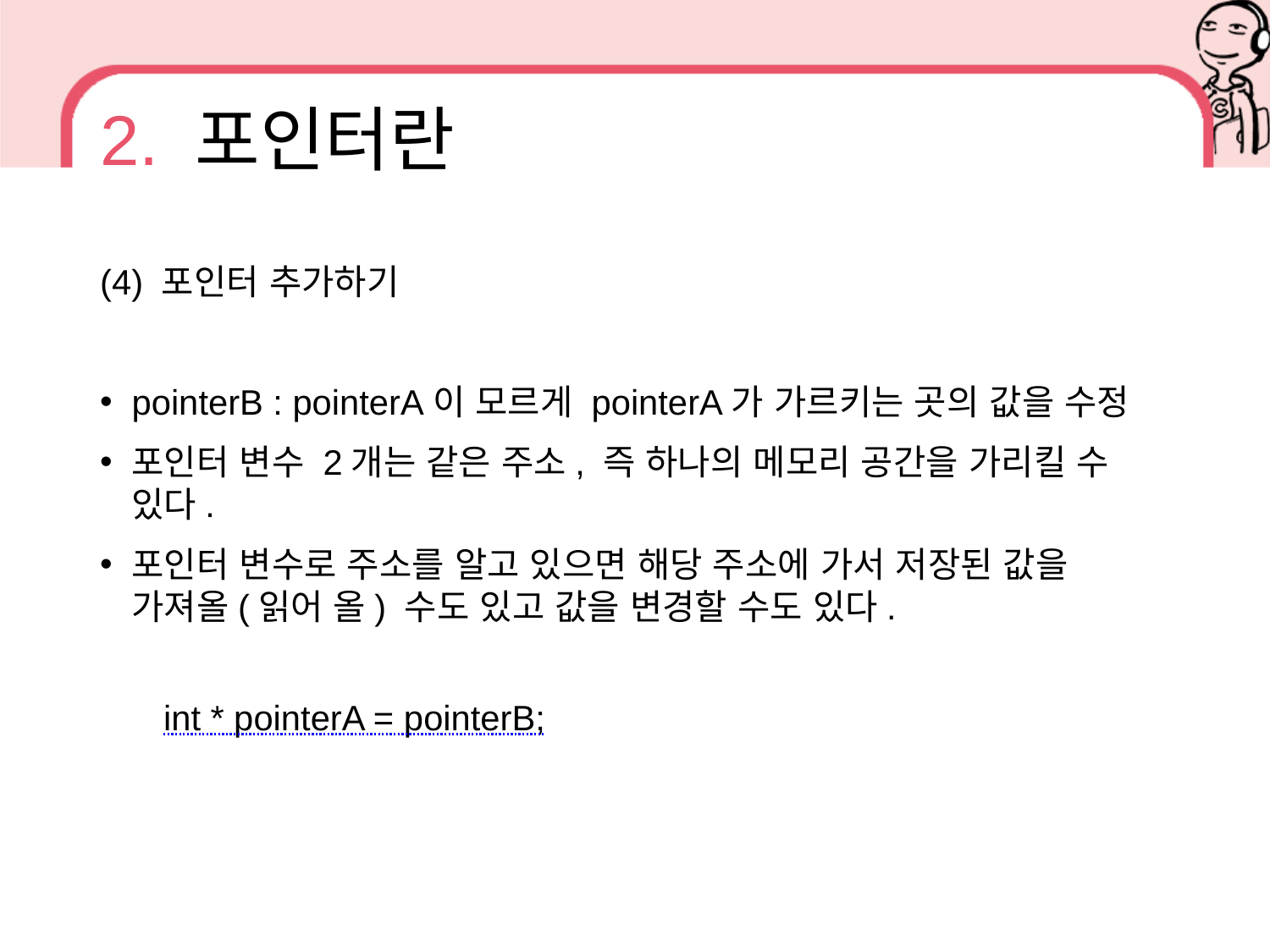

# 2. 포인터란
(4) 포인터 추가하기

pointerB : pointerA이 모르게 pointerA가 가르키는 곳의 값을 수정
포인터 변수 2개는 같은 주소, 즉 하나의 메모리 공간을 가리킬 수 있다.
포인터 변수로 주소를 알고 있으면 해당 주소에 가서 저장된 값을 가져올(읽어 올) 수도 있고 값을 변경할 수도 있다.

int * pointerA = pointerB;